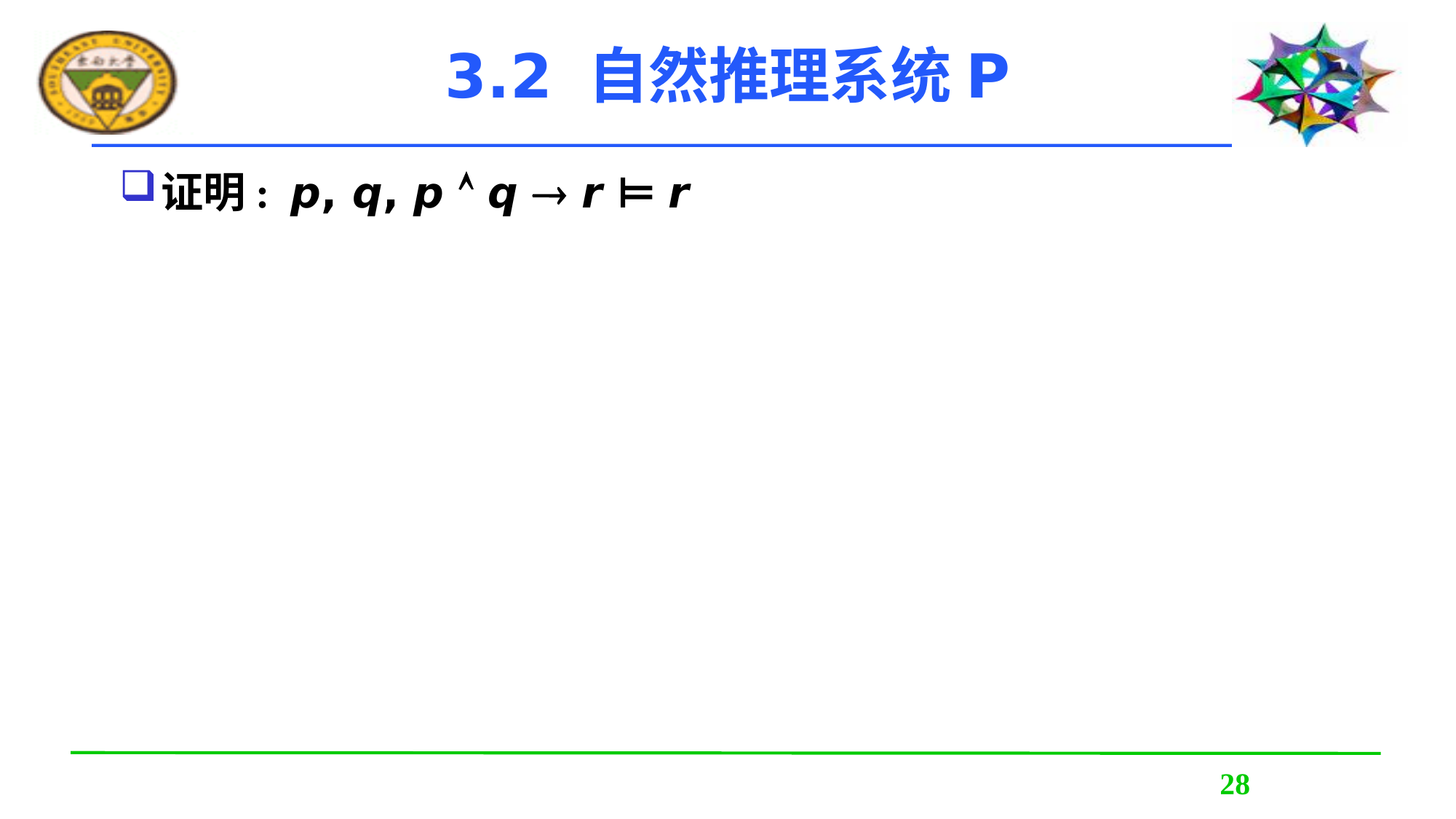

# 3.2 自然推理系统P
证明:  p, q, p ∧ q → r ⊨ r